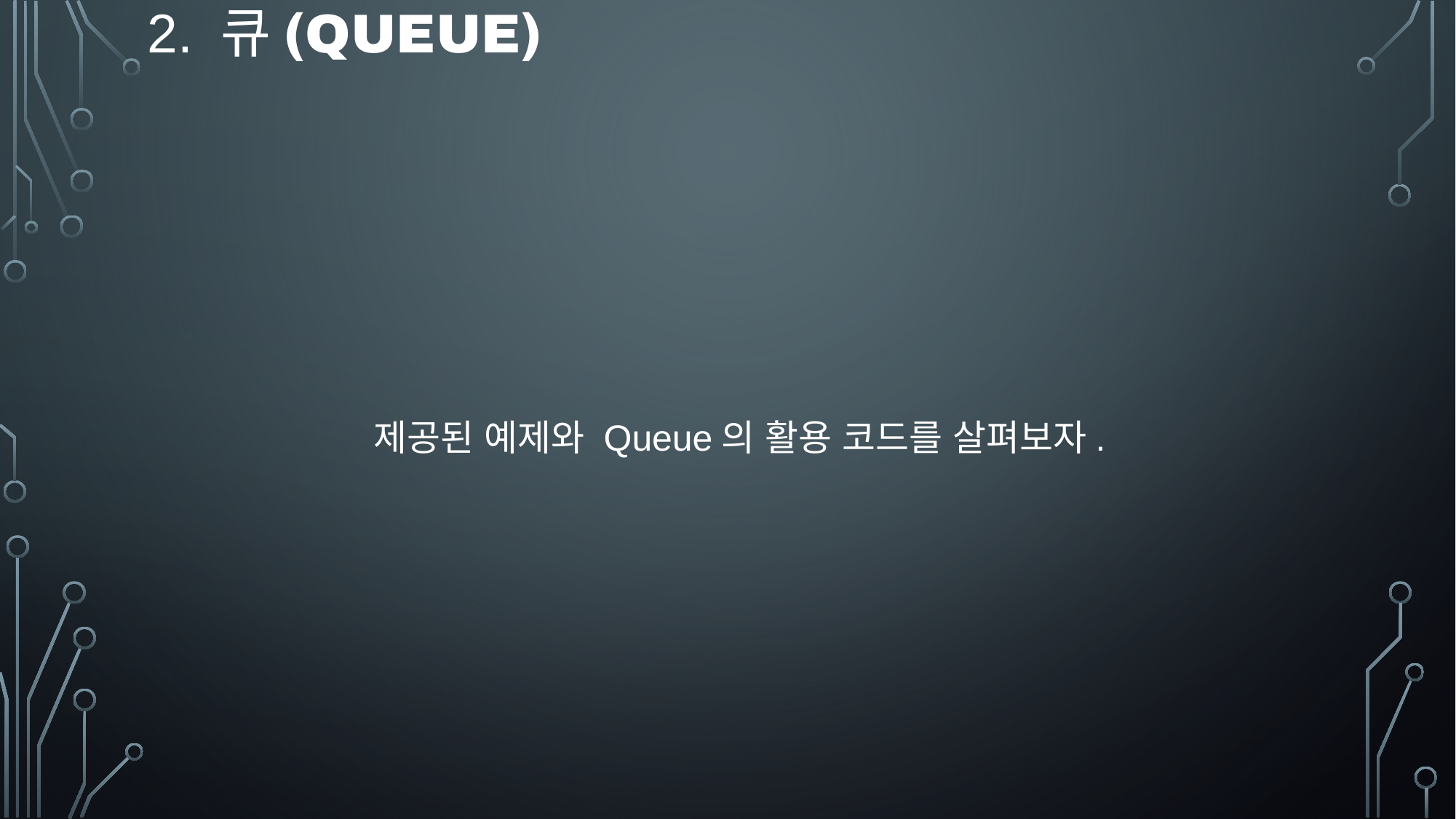

# 2. 큐(queue)
제공된 예제와 Queue의 활용 코드를 살펴보자.